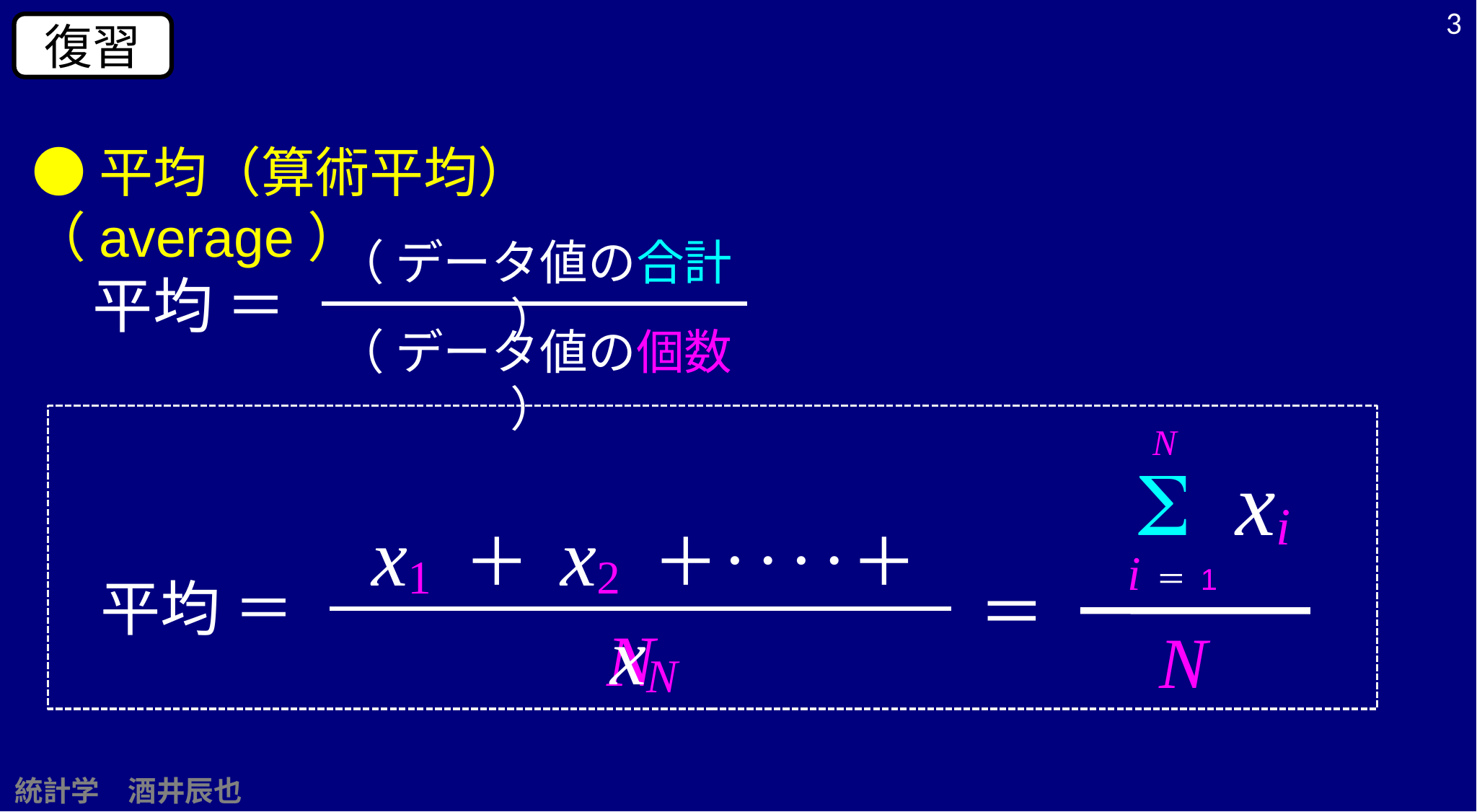

3
復習
●平均（算術平均）（average）
（ データ値の合計 ）
（ データ値の個数 ）
平均 ＝

N
Σ xi
i ＝ 1
x1 ＋ x2 ＋‥‥＋ xN
平均 ＝
＝
N

N
統計学　酒井辰也